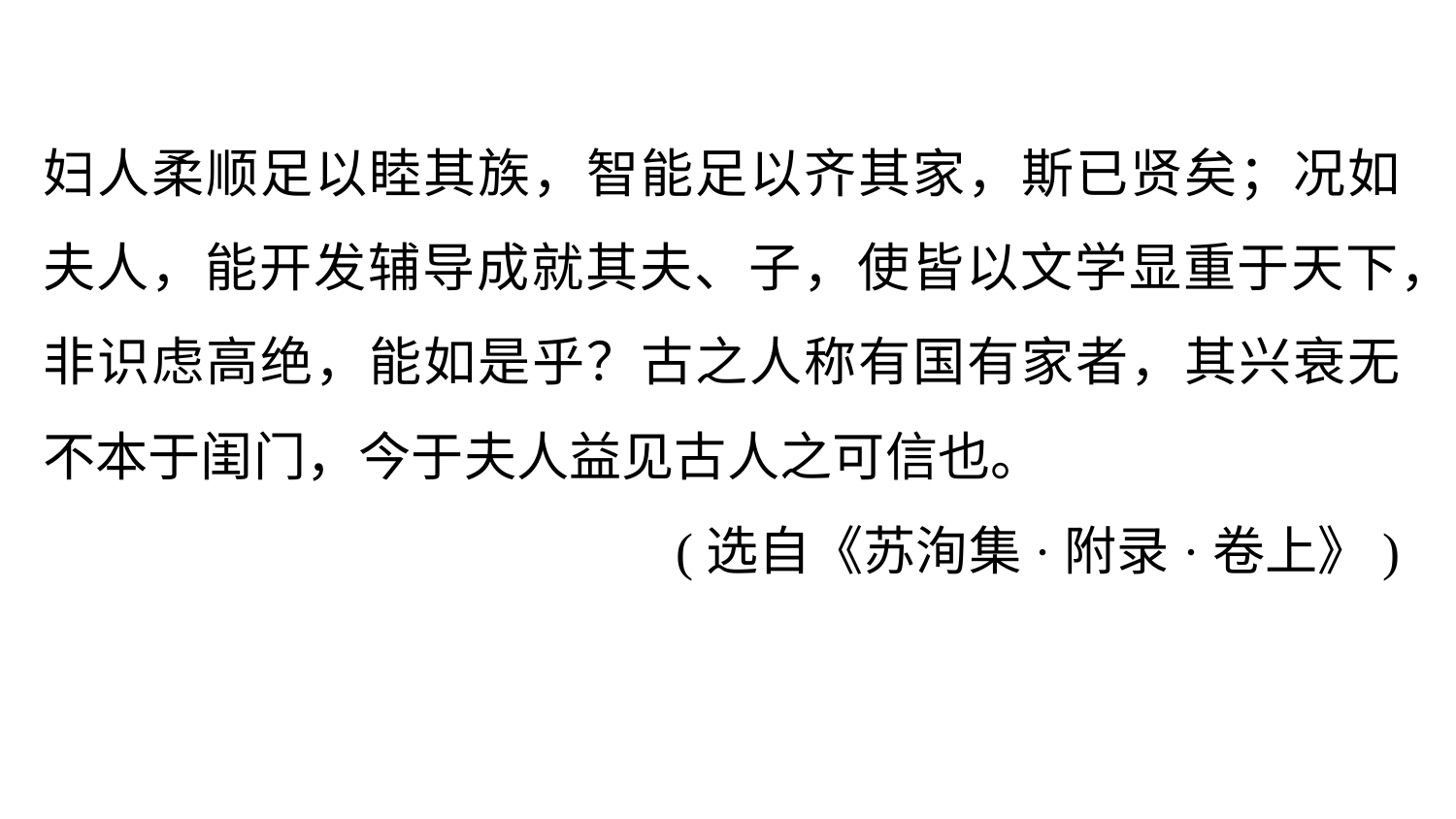

妇人柔顺足以睦其族，智能足以齐其家，斯已贤矣；况如夫人，能开发辅导成就其夫、子，使皆以文学显重于天下，非识虑高绝，能如是乎？古之人称有国有家者，其兴衰无不本于闺门，今于夫人益见古人之可信也。
(选自《苏洵集·附录·卷上》)